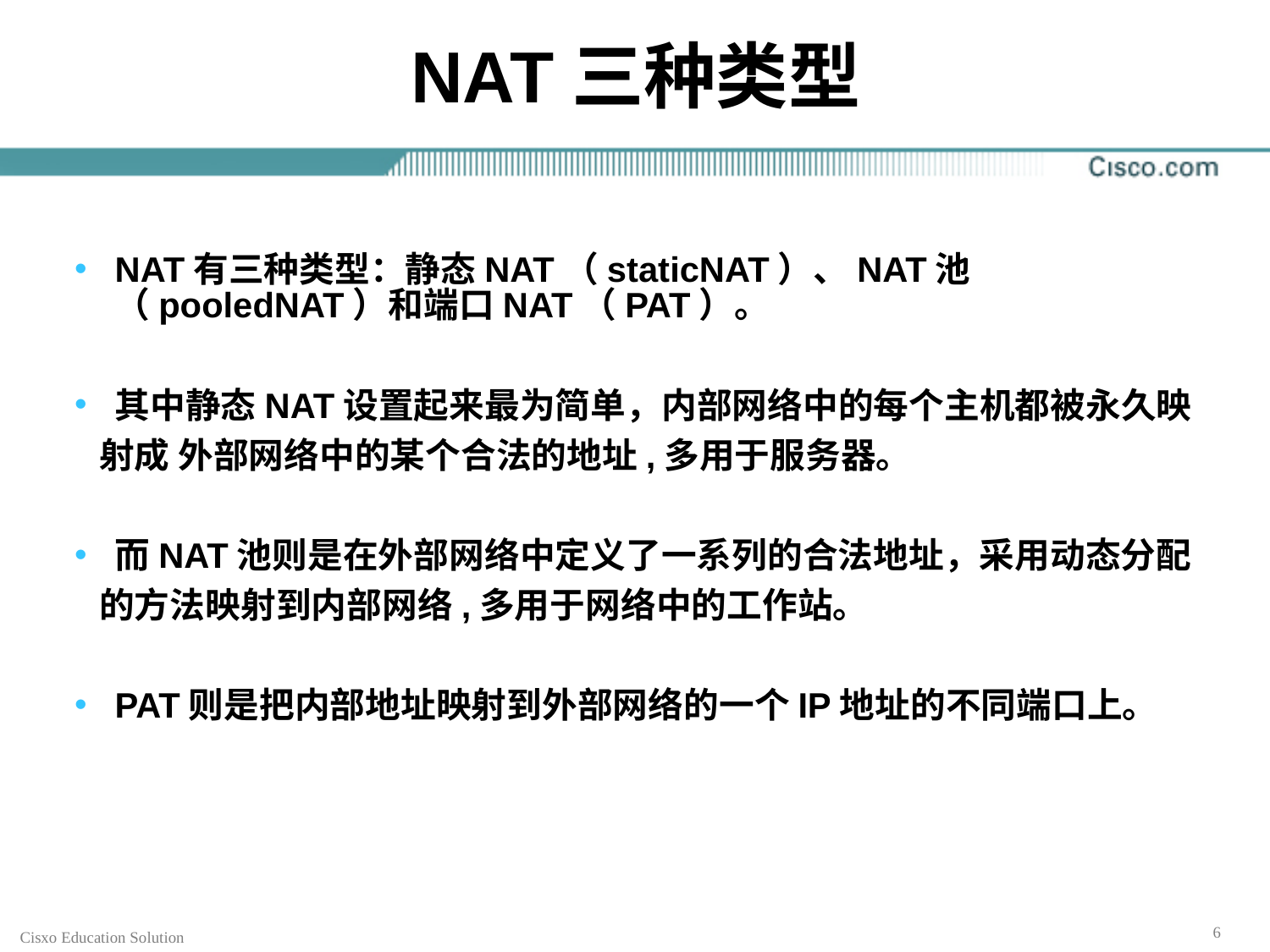

# NAT三种类型
NAT有三种类型：静态NAT（staticNAT）、NAT池（pooledNAT）和端口NAT（PAT）。

其中静态NAT设置起来最为简单，内部网络中的每个主机都被永久映
  射成 外部网络中的某个合法的地址,多用于服务器。

而NAT池则是在外部网络中定义了一系列的合法地址，采用动态分配
  的方法映射到内部网络,多用于网络中的工作站。

PAT则是把内部地址映射到外部网络的一个IP地址的不同端口上。